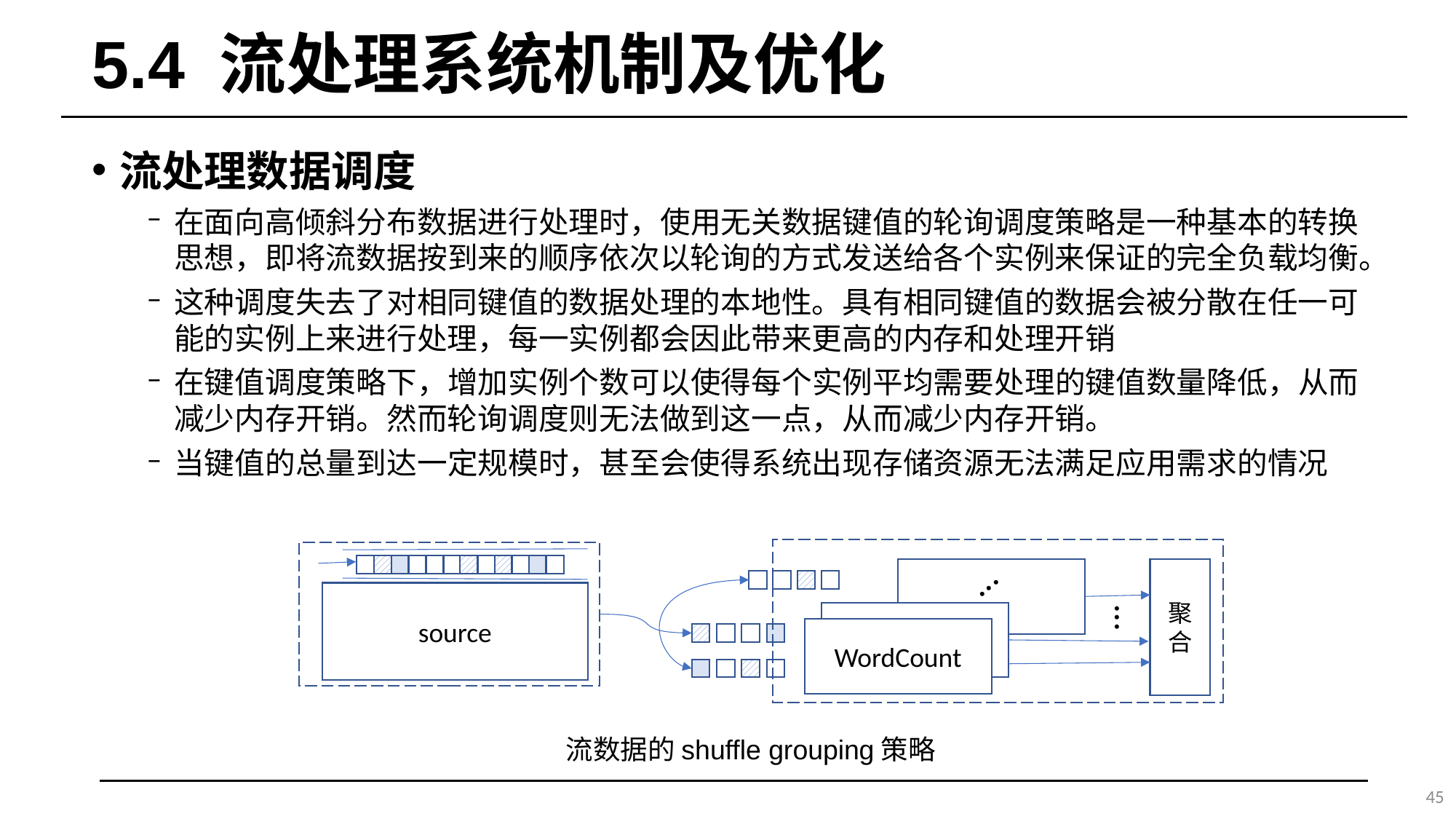

# 5.4 流处理系统机制及优化
流处理数据调度
在面向高倾斜分布数据进行处理时，使用无关数据键值的轮询调度策略是一种基本的转换思想，即将流数据按到来的顺序依次以轮询的方式发送给各个实例来保证的完全负载均衡。
这种调度失去了对相同键值的数据处理的本地性。具有相同键值的数据会被分散在任一可能的实例上来进行处理，每一实例都会因此带来更高的内存和处理开销
在键值调度策略下，增加实例个数可以使得每个实例平均需要处理的键值数量降低，从而减少内存开销。然而轮询调度则无法做到这一点，从而减少内存开销。
当键值的总量到达一定规模时，甚至会使得系统出现存储资源无法满足应用需求的情况

...

聚合

source
...
WordCount
WordCount

流数据的shuffle grouping策略
45